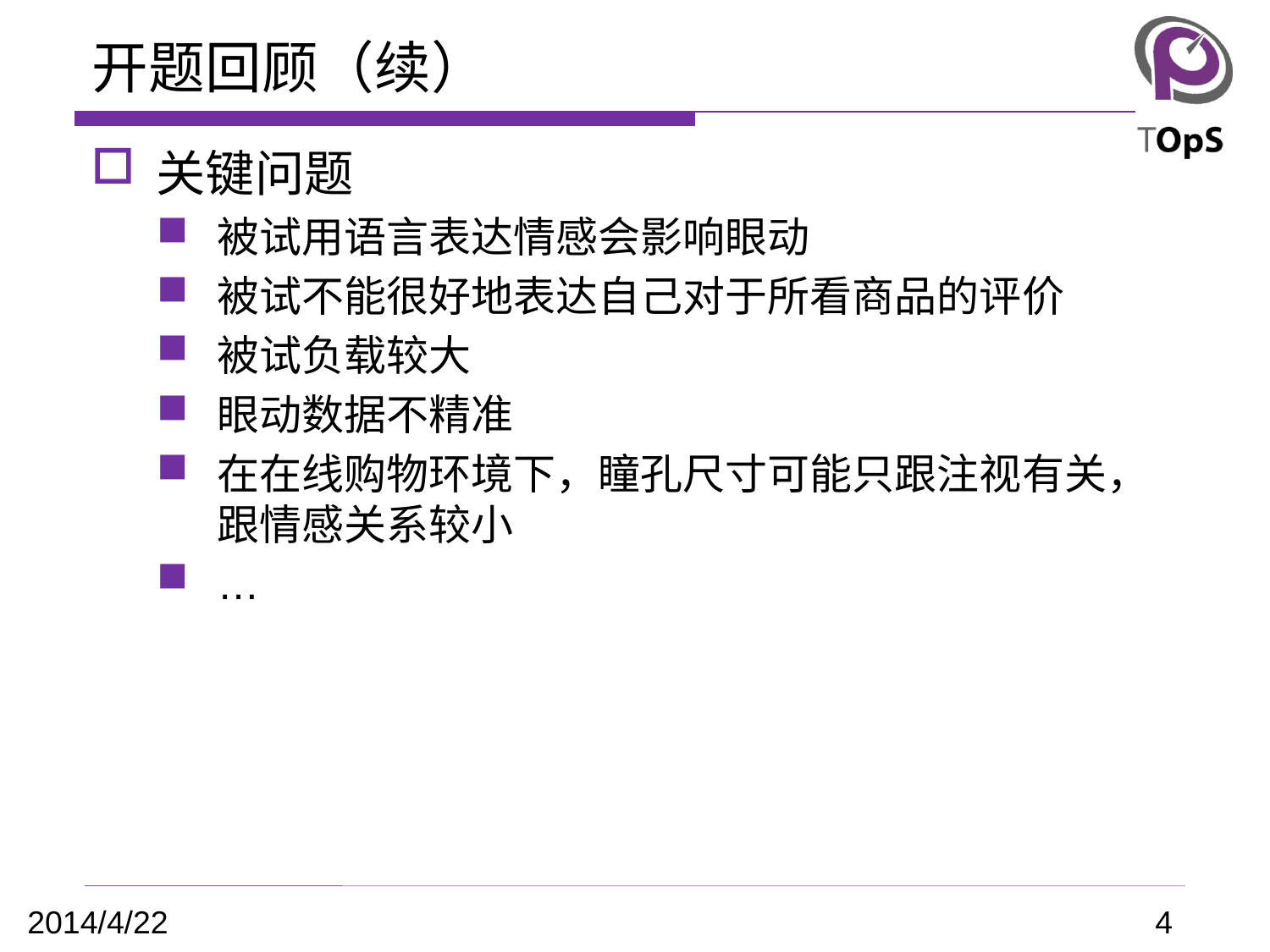

# 开题回顾（续）
关键问题
被试用语言表达情感会影响眼动
被试不能很好地表达自己对于所看商品的评价
被试负载较大
眼动数据不精准
在在线购物环境下，瞳孔尺寸可能只跟注视有关，跟情感关系较小
…

4
2014/4/22